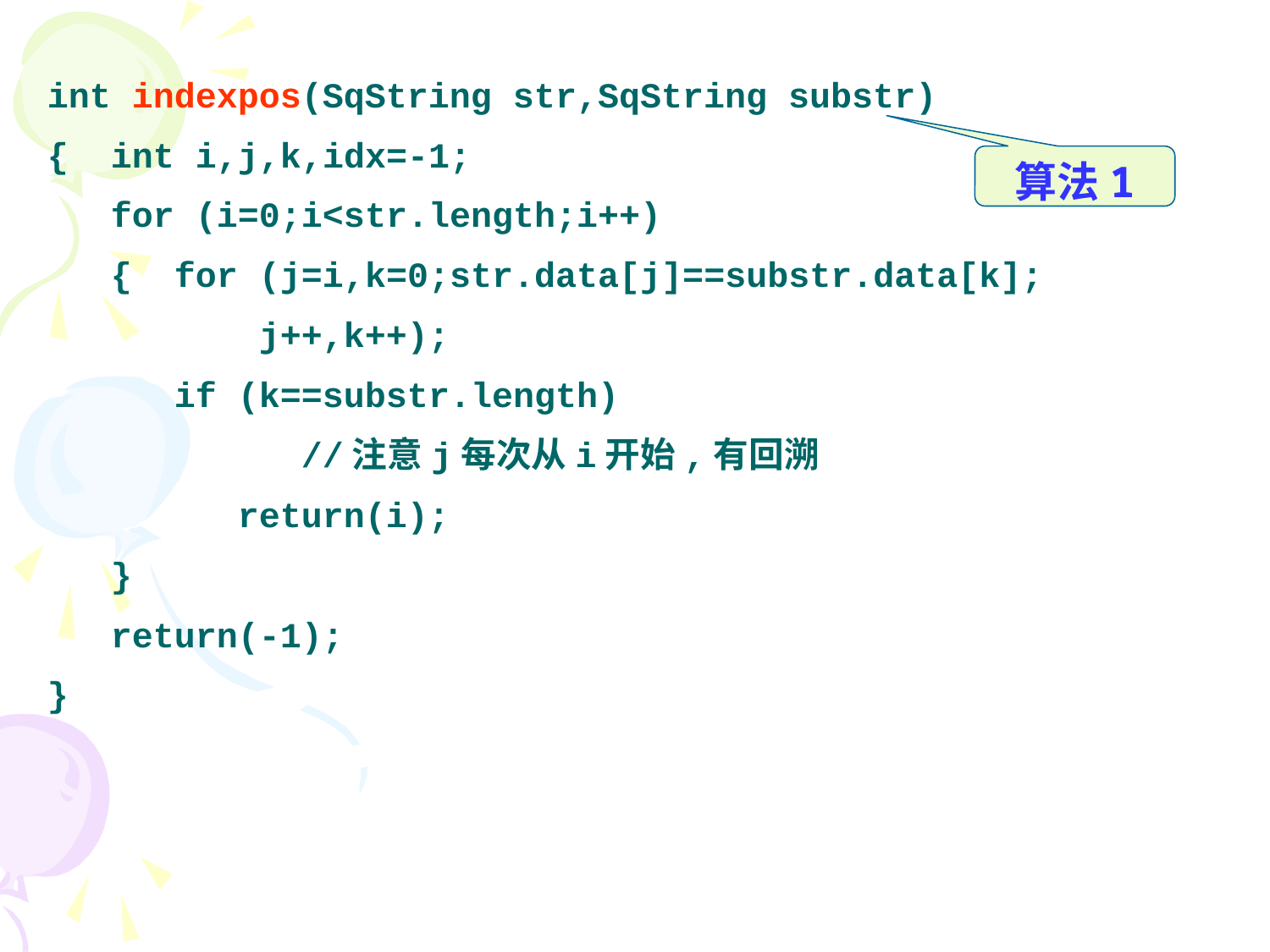

int indexpos(SqString str,SqString substr)
{  int i,j,k,idx=-1;
   for (i=0;i<str.length;i++)
   {  for (j=i,k=0;str.data[j]==substr.data[k];
          j++,k++);
      if (k==substr.length)
            //注意j每次从i开始,有回溯
	   return(i);
   }
   return(-1);
}
算法1